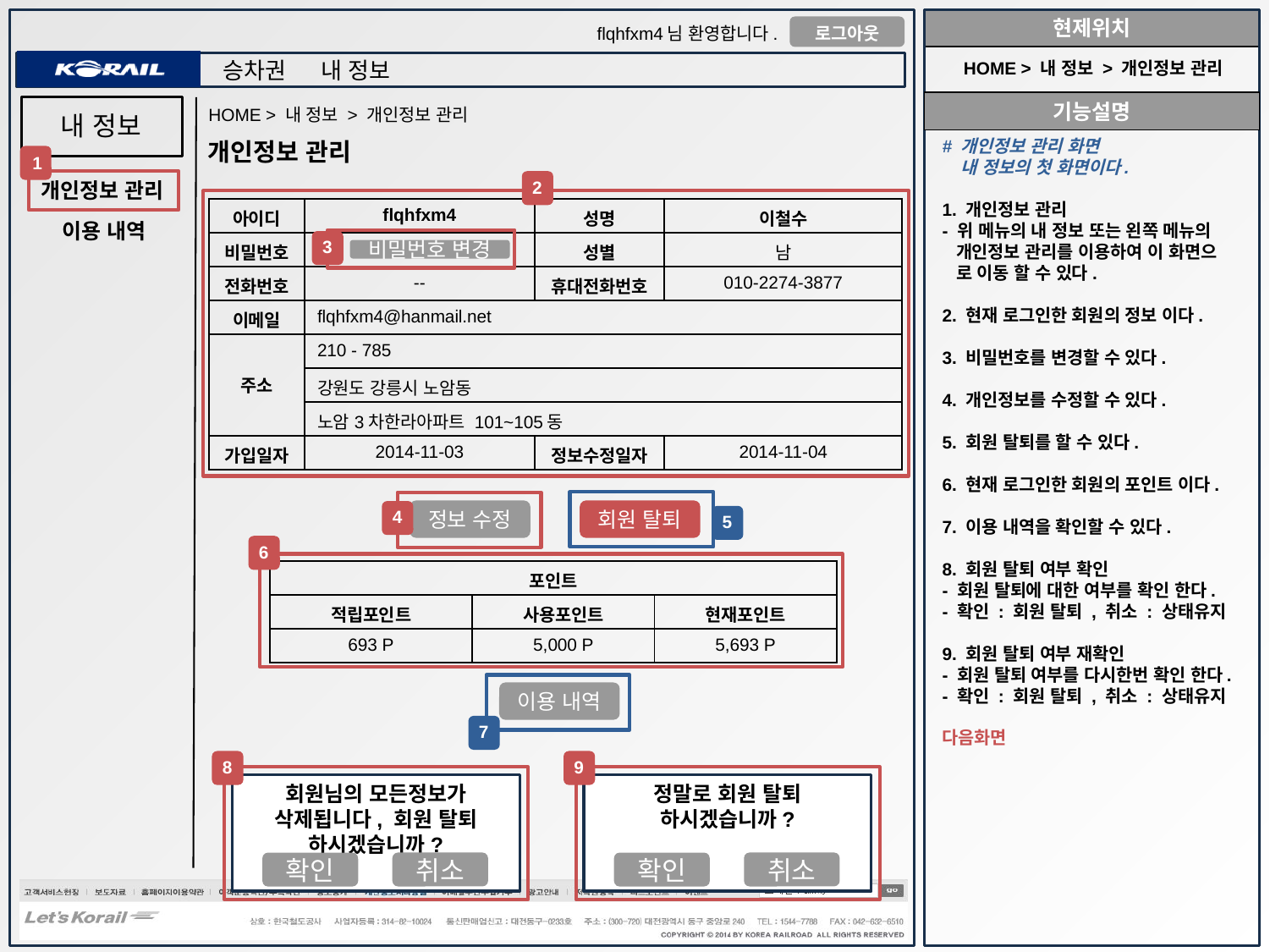

HOME > 내 정보 > 개인정보 관리
HOME > 내 정보 > 개인정보 관리
내 정보
# 개인정보 관리 화면
   내 정보의 첫 화면이다.

1. 개인정보 관리
- 위 메뉴의 내 정보 또는 왼쪽 메뉴의
  개인정보 관리를 이용하여 이 화면으
  로 이동 할 수 있다.

2. 현재 로그인한 회원의 정보 이다.

3. 비밀번호를 변경할 수 있다.

4. 개인정보를 수정할 수 있다.

5. 회원 탈퇴를 할 수 있다.

6. 현재 로그인한 회원의 포인트 이다.

7. 이용 내역을 확인할 수 있다.

8. 회원 탈퇴 여부 확인
- 회원 탈퇴에 대한 여부를 확인 한다.
- 확인 : 회원 탈퇴 , 취소 : 상태유지

9. 회원 탈퇴 여부 재확인
- 회원 탈퇴 여부를 다시한번 확인 한다.
- 확인 : 회원 탈퇴 , 취소 : 상태유지

다음화면
개인정보 관리

1
2
개인정보 관리

| 아이디 | flqhfxm4 | 성명 | 이철수 |
| --- | --- | --- | --- |
| 비밀번호 |  | 성별 | 남 |
| 전화번호 | -- | 휴대전화번호 | 010-2274-3877 |
| 이메일 | flqhfxm4@hanmail.net |  |  |
| 주소 | 210 - 785 |  |  |
|  | 강원도 강릉시 노암동 |  |  |
|  | 노암3차한라아파트 101~105동 |  |  |
| 가입일자 | 2014-11-03 | 정보수정일자 | 2014-11-04 |
이용 내역
3

비밀번호 변경

4
정보 수정
회원 탈퇴

5

6

| 포인트 |  |  |
| --- | --- | --- |
| 적립포인트 | 사용포인트 | 현재포인트 |
| 693 P | 5,000 P | 5,693 P |

이용 내역
7

8
9

회원님의 모든정보가 삭제됩니다, 회원 탈퇴 하시겠습니까?
정말로 회원 탈퇴 하시겠습니까?
취소
취소
확인
확인